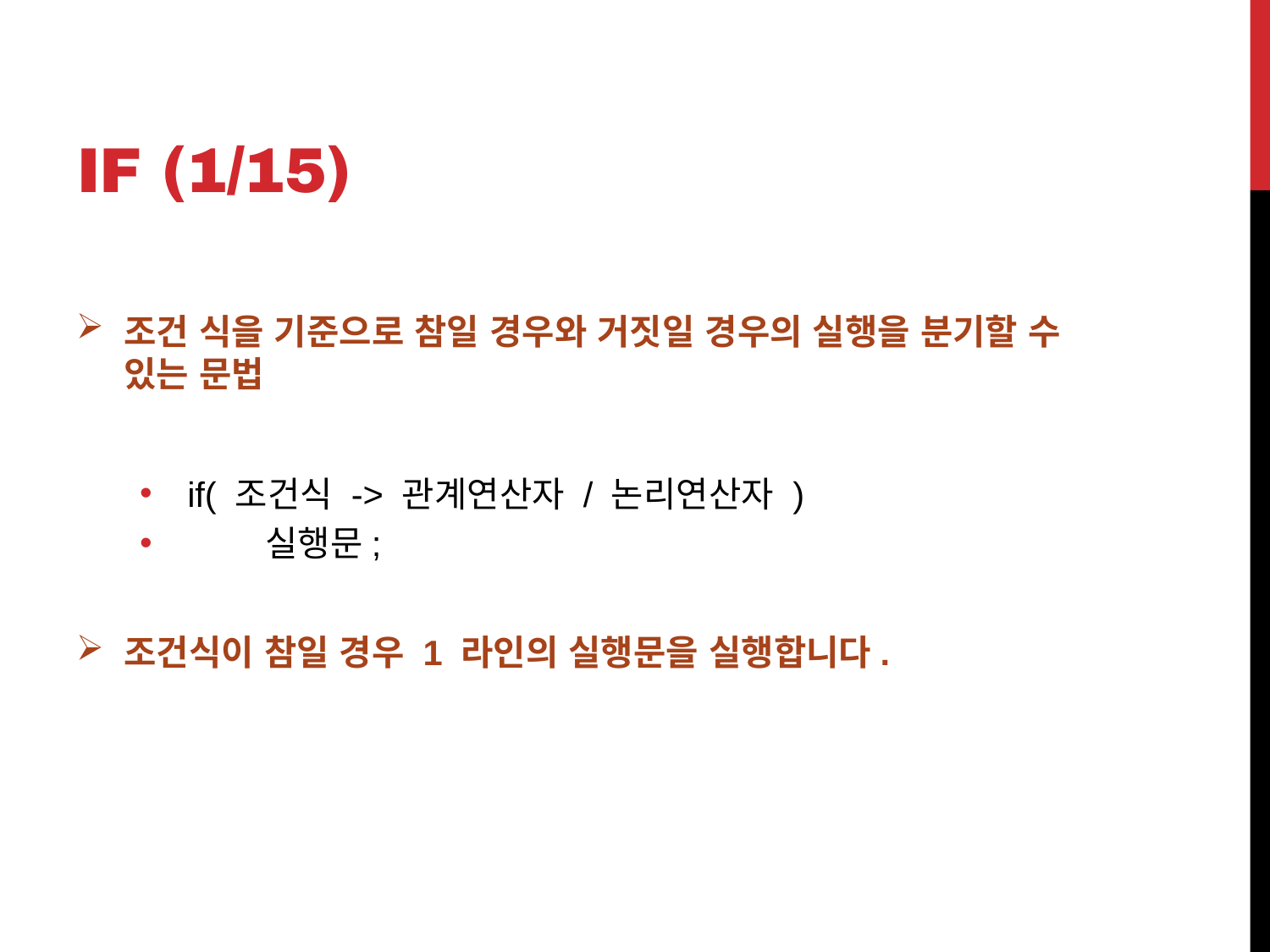

# if (1/15)

조건 식을 기준으로 참일 경우와 거짓일 경우의 실행을 분기할 수 있는 문법

if( 조건식 -> 관계연산자 / 논리연산자 )
       실행문;

조건식이 참일 경우 1 라인의 실행문을 실행합니다.